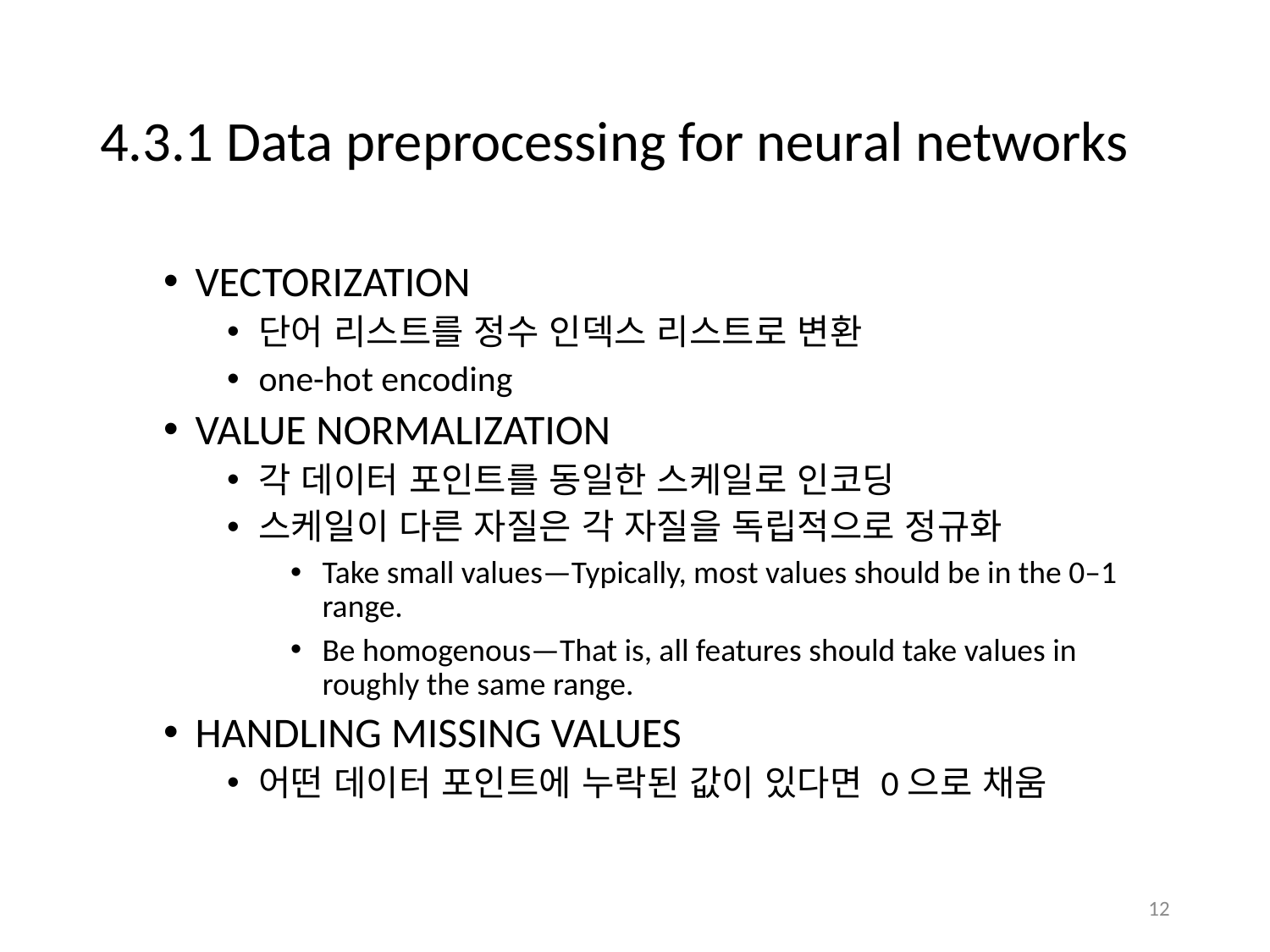

# 4.3.1 Data preprocessing for neural networks
VECTORIZATION
단어 리스트를 정수 인덱스 리스트로 변환
one-hot encoding
VALUE NORMALIZATION
각 데이터 포인트를 동일한 스케일로 인코딩
스케일이 다른 자질은 각 자질을 독립적으로 정규화
Take small values—Typically, most values should be in the 0–1 range.
Be homogenous—That is, all features should take values in roughly the same range.
HANDLING MISSING VALUES
어떤 데이터 포인트에 누락된 값이 있다면 0으로 채움
12